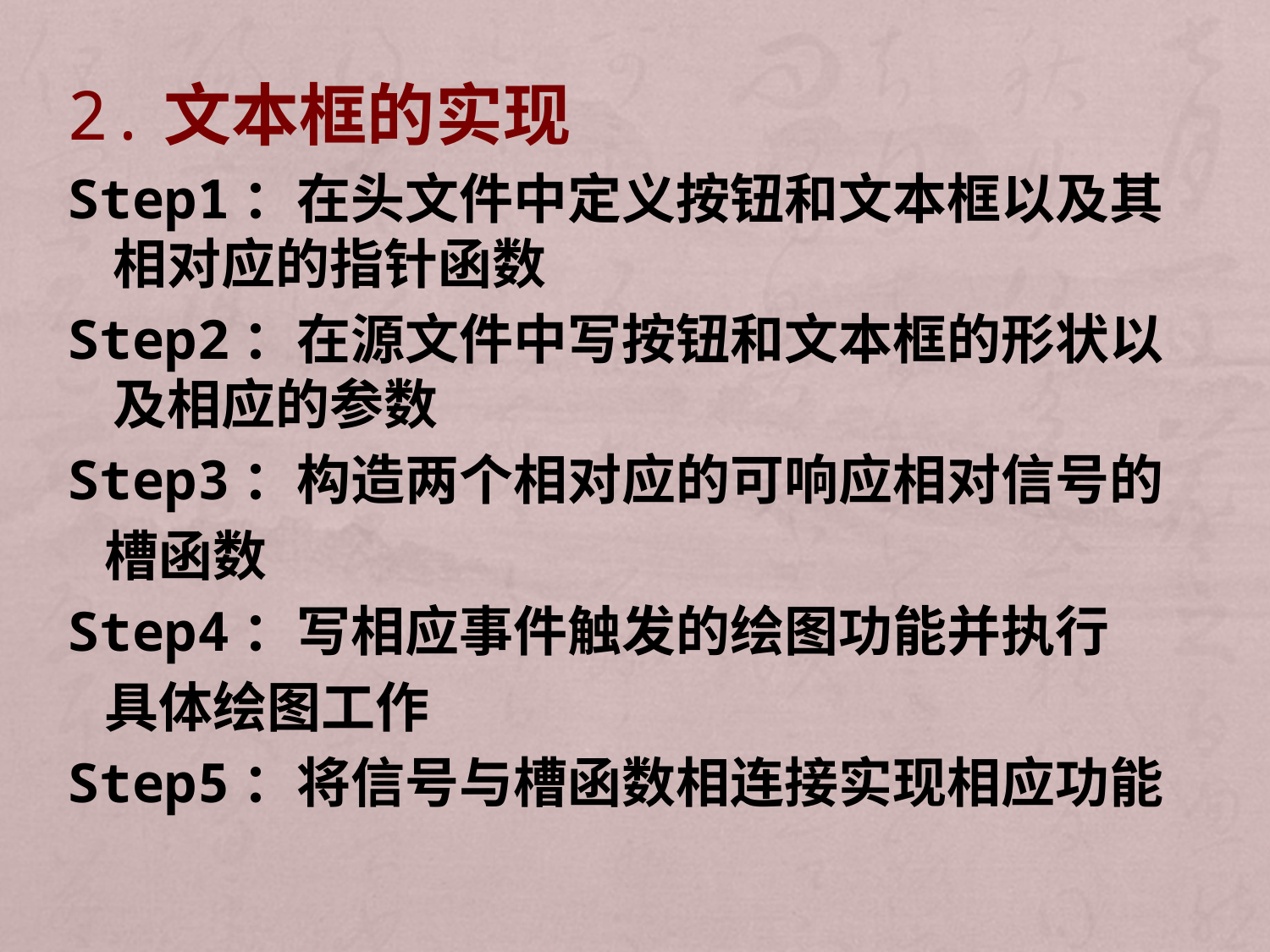

2.文本框的实现
Step1：在头文件中定义按钮和文本框以及其相对应的指针函数
Step2：在源文件中写按钮和文本框的形状以及相应的参数
Step3：构造两个相对应的可响应相对信号的
  槽函数
Step4：写相应事件触发的绘图功能并执行
  具体绘图工作
Step5：将信号与槽函数相连接实现相应功能